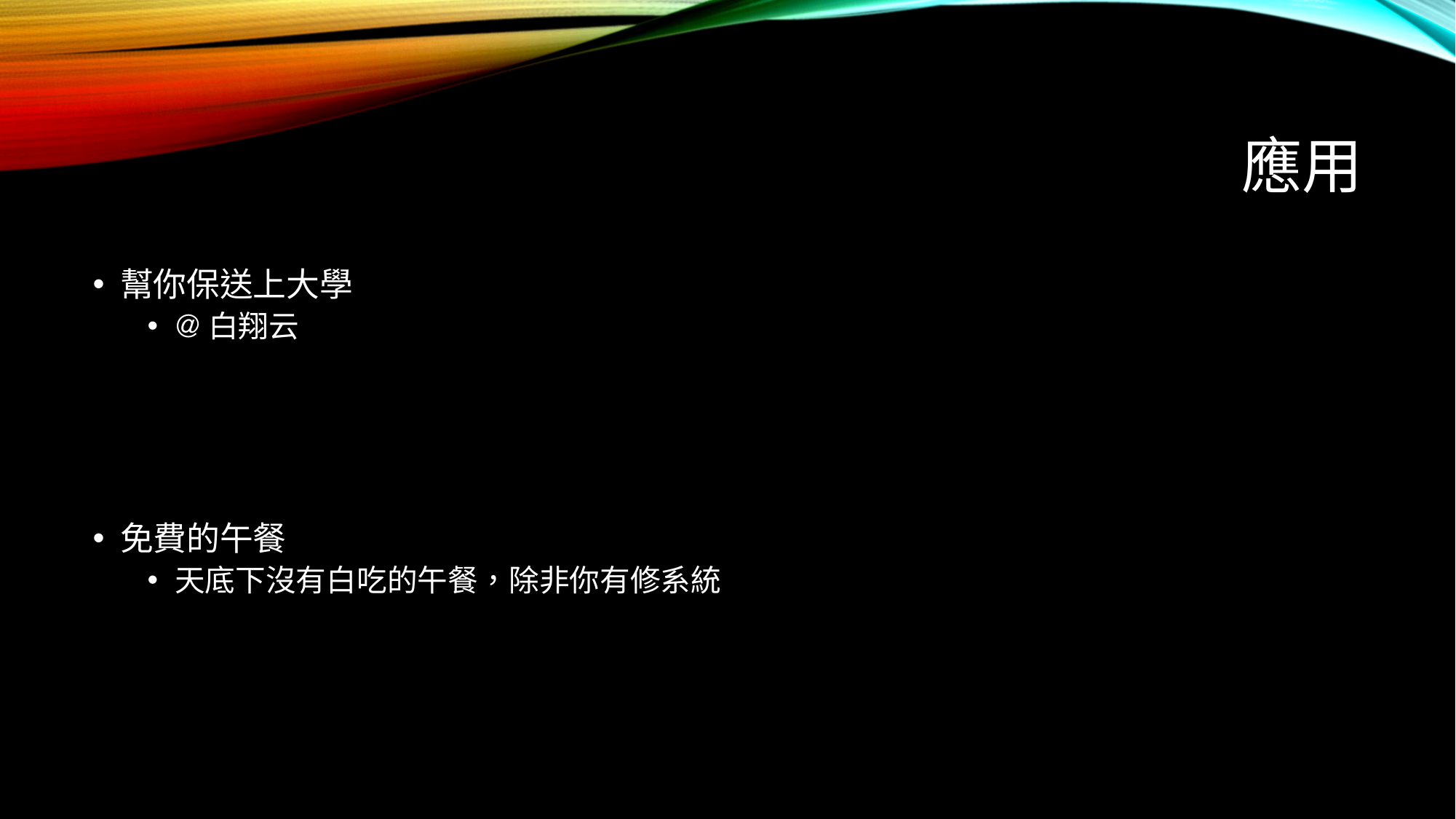

# 應用
幫你保送上大學
@白翔云

免費的午餐
天底下沒有白吃的午餐，除非你有修系統